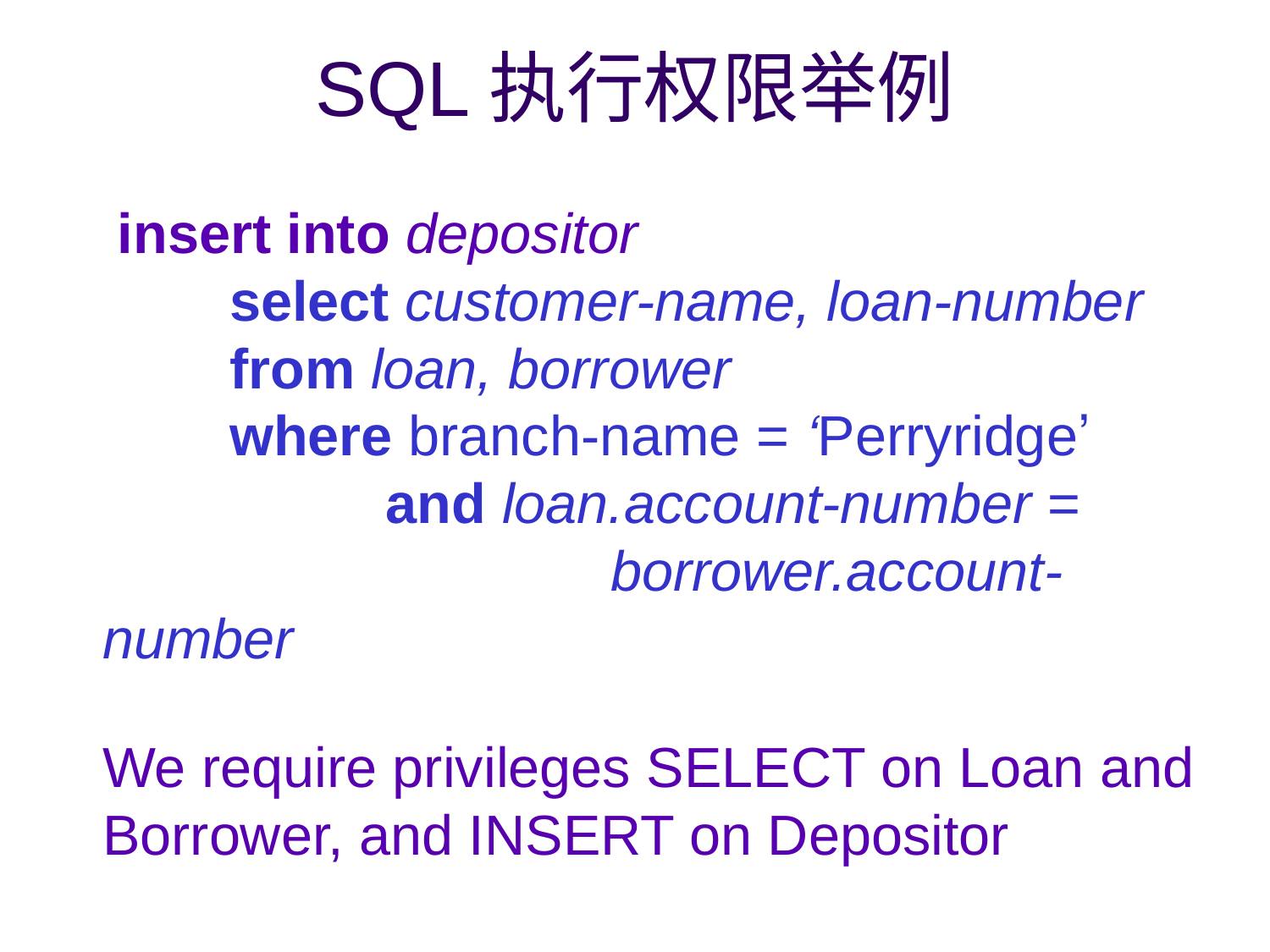

# SQL执行权限举例
    insert into depositor
	select customer-name, loan-number
	from loan, borrower
	where branch-name = ‘Perryridge’
	          and loan.account-number = 					borrower.account-number

	We require privileges SELECT on Loan and Borrower, and INSERT on Depositor